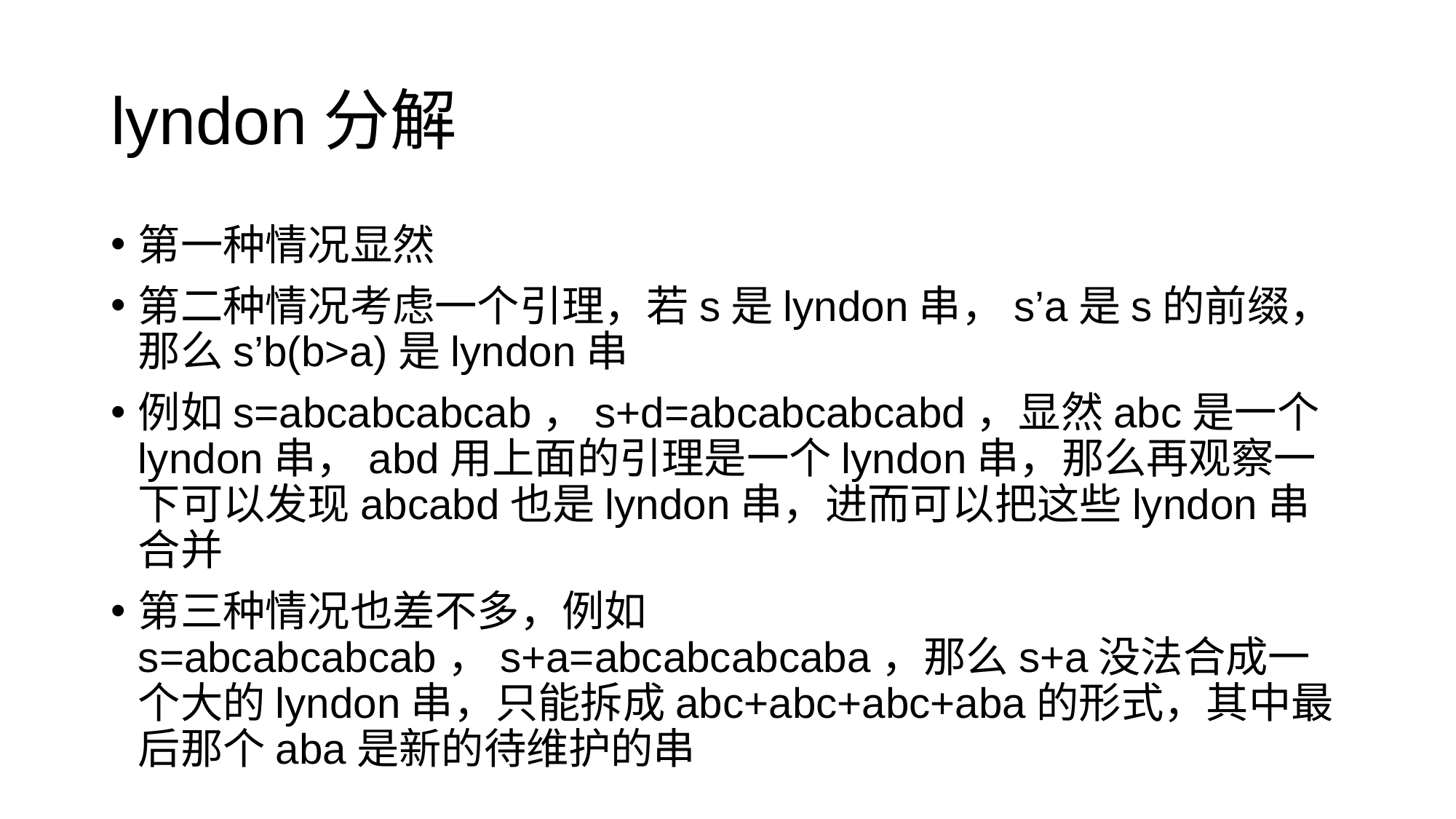

# lyndon分解
第一种情况显然
第二种情况考虑一个引理，若s是lyndon串，s’a是s的前缀，那么s’b(b>a)是lyndon串
例如s=abcabcabcab，s+d=abcabcabcabd，显然abc是一个lyndon串，abd用上面的引理是一个lyndon串，那么再观察一下可以发现abcabd也是lyndon串，进而可以把这些lyndon串合并
第三种情况也差不多，例如s=abcabcabcab，s+a=abcabcabcaba，那么s+a没法合成一个大的lyndon串，只能拆成abc+abc+abc+aba的形式，其中最后那个aba是新的待维护的串